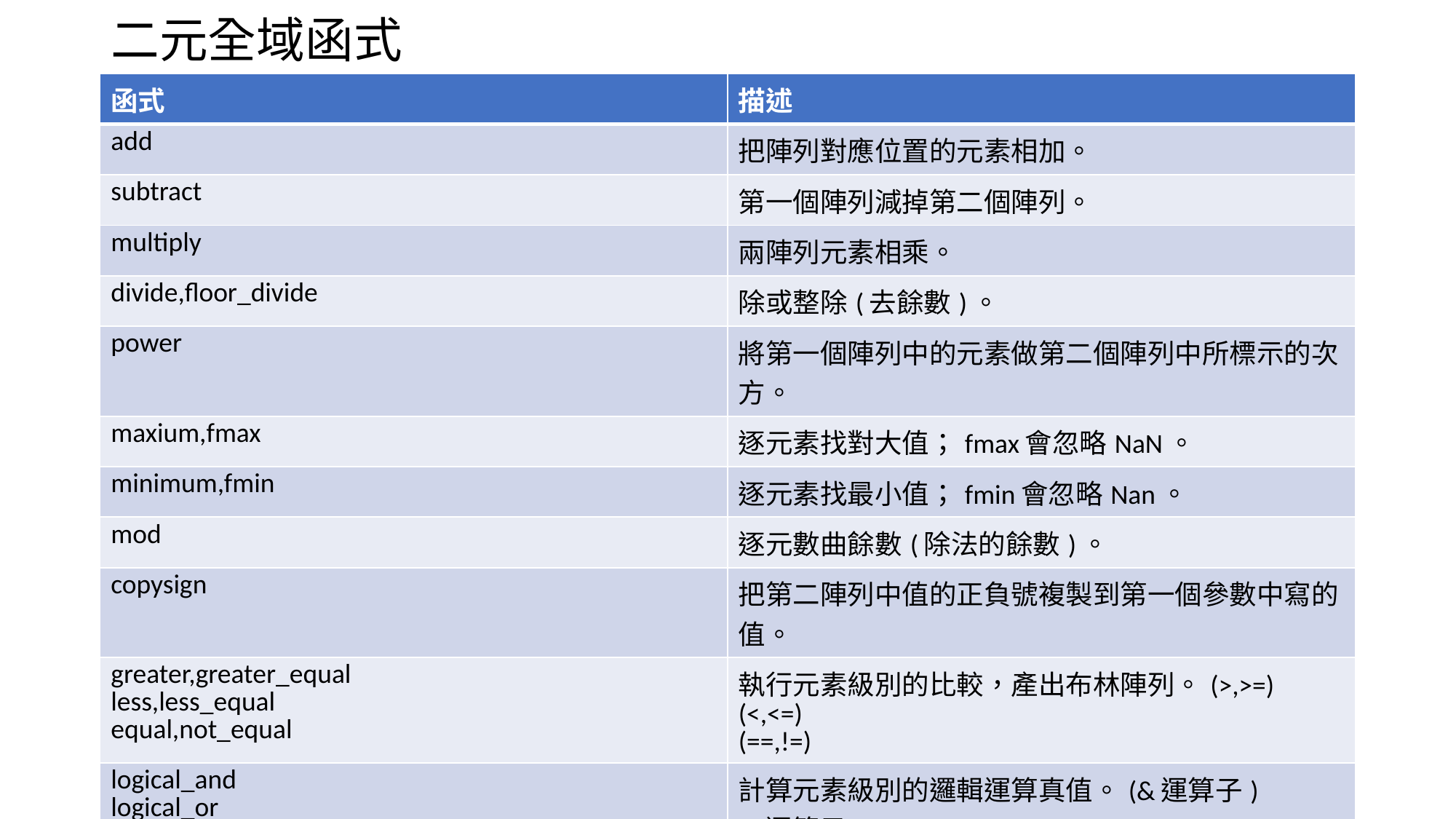

# 二元全域函式
| 函式 | 描述 |
| --- | --- |
| add | 把陣列對應位置的元素相加。 |
| subtract | 第一個陣列減掉第二個陣列。 |
| multiply | 兩陣列元素相乘。 |
| divide,floor\_divide | 除或整除(去餘數)。 |
| power | 將第一個陣列中的元素做第二個陣列中所標示的次方。 |
| maxium,fmax | 逐元素找對大值；fmax會忽略NaN。 |
| minimum,fmin | 逐元素找最小值；fmin會忽略Nan。 |
| mod | 逐元數曲餘數(除法的餘數)。 |
| copysign | 把第二陣列中值的正負號複製到第一個參數中寫的值。 |
| greater,greater\_equal less,less\_equal equal,not\_equal | 執行元素級別的比較，產出布林陣列。(>,>=) (<,<=) (==,!=) |
| logical\_and logical\_or logical\_xor | 計算元素級別的邏輯運算真值。(&運算子) (|運算子) (^運算子) |